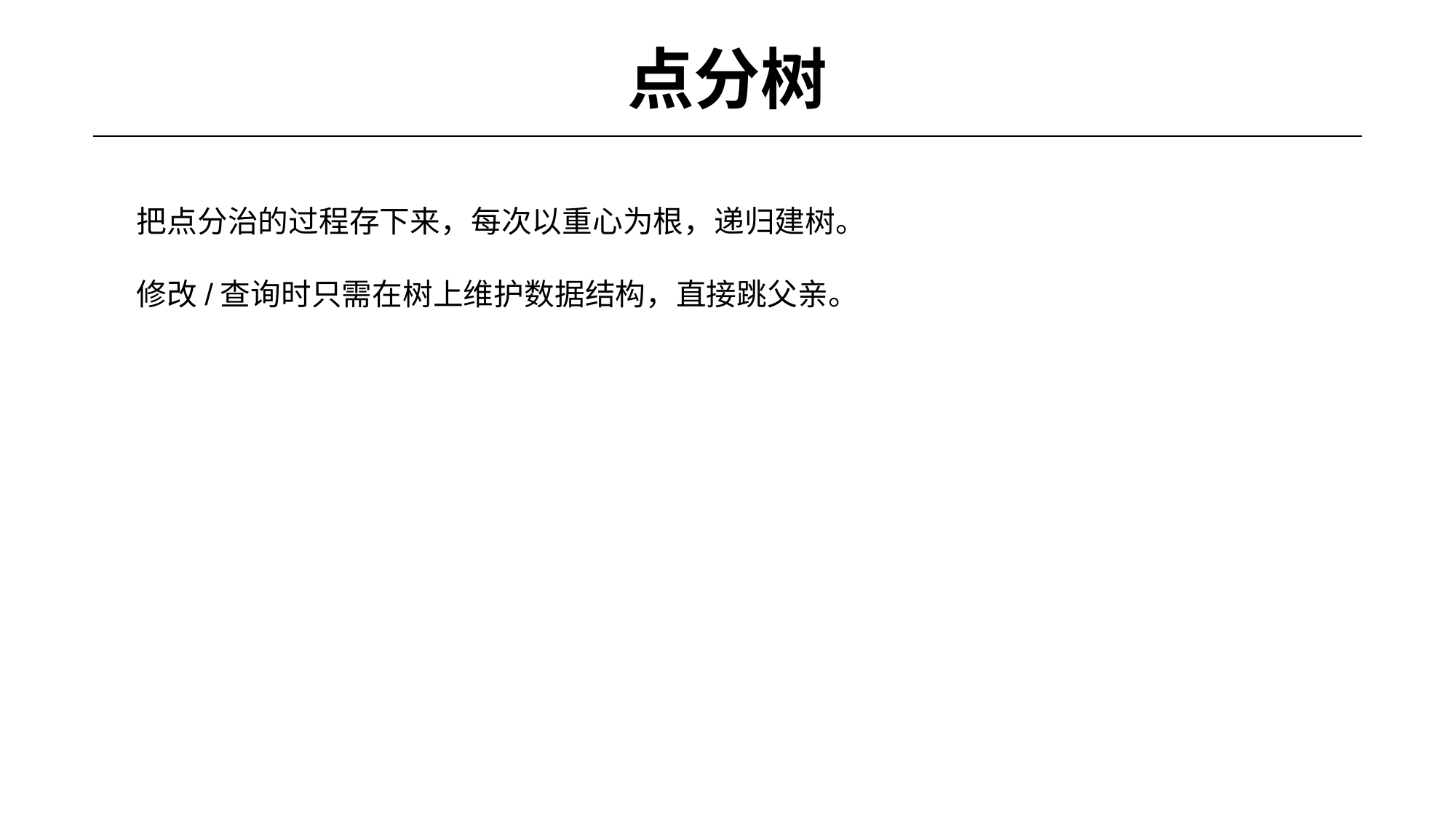

# 点分树
把点分治的过程存下来，每次以重心为根，递归建树。

修改/查询时只需在树上维护数据结构，直接跳父亲。